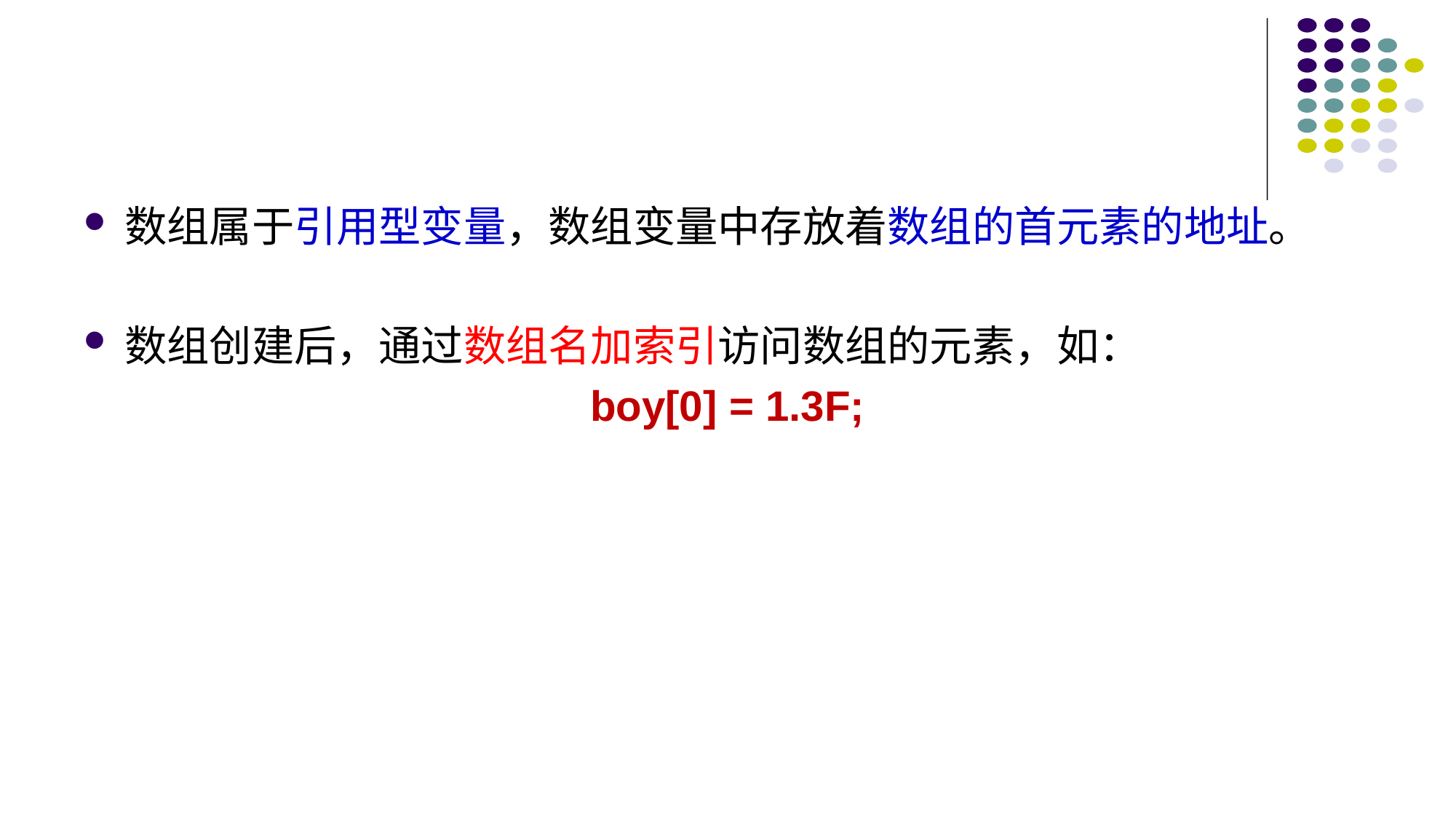

#
数组属于引用型变量，数组变量中存放着数组的首元素的地址。

数组创建后，通过数组名加索引访问数组的元素，如：
boy[0] = 1.3F;
61